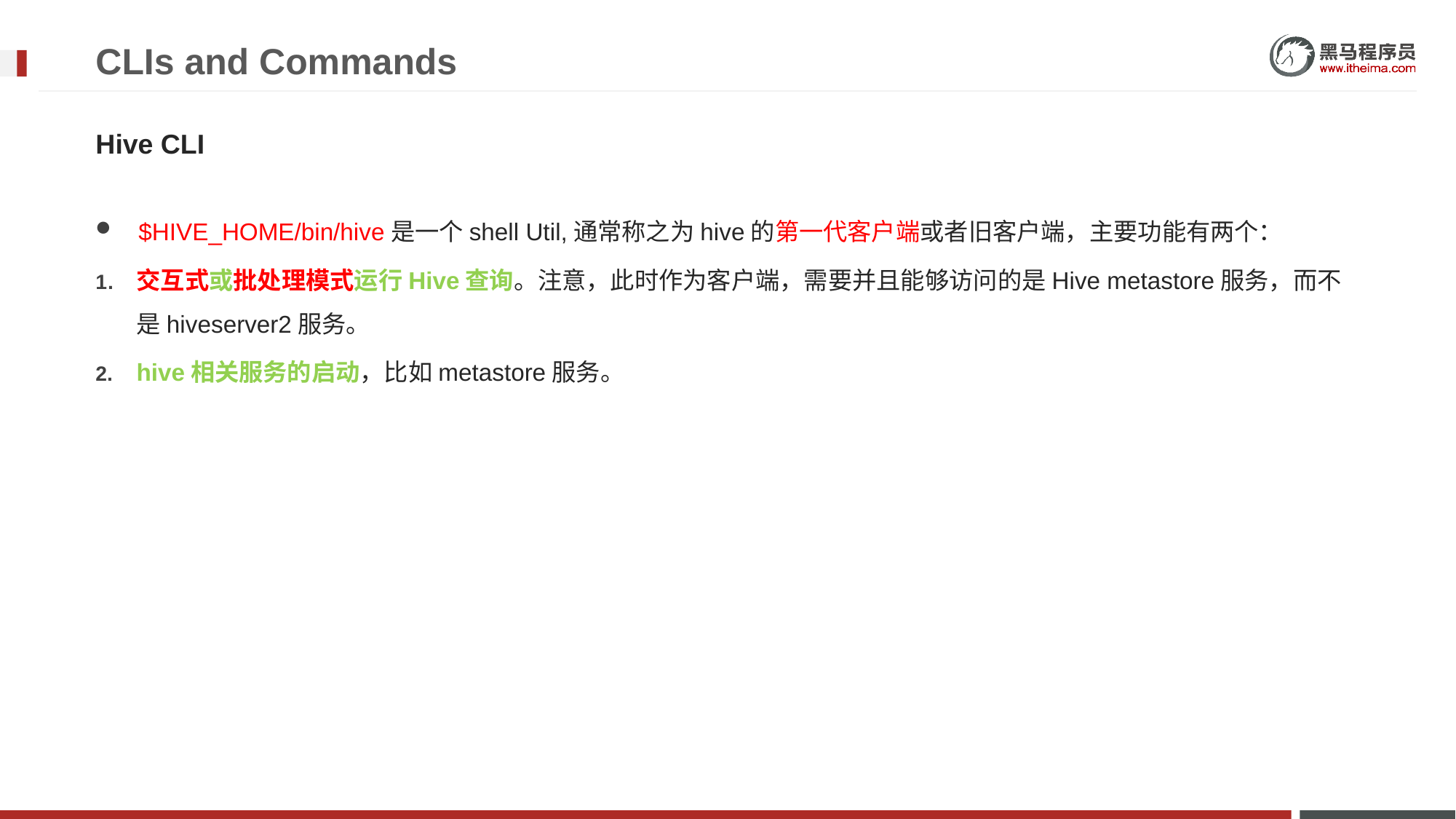

# CLIs and Commands
Hive CLI
$HIVE_HOME/bin/hive是一个shell Util,通常称之为hive的第一代客户端或者旧客户端，主要功能有两个：
交互式或批处理模式运行Hive查询。注意，此时作为客户端，需要并且能够访问的是Hive metastore服务，而不是hiveserver2服务。
hive相关服务的启动，比如metastore服务。